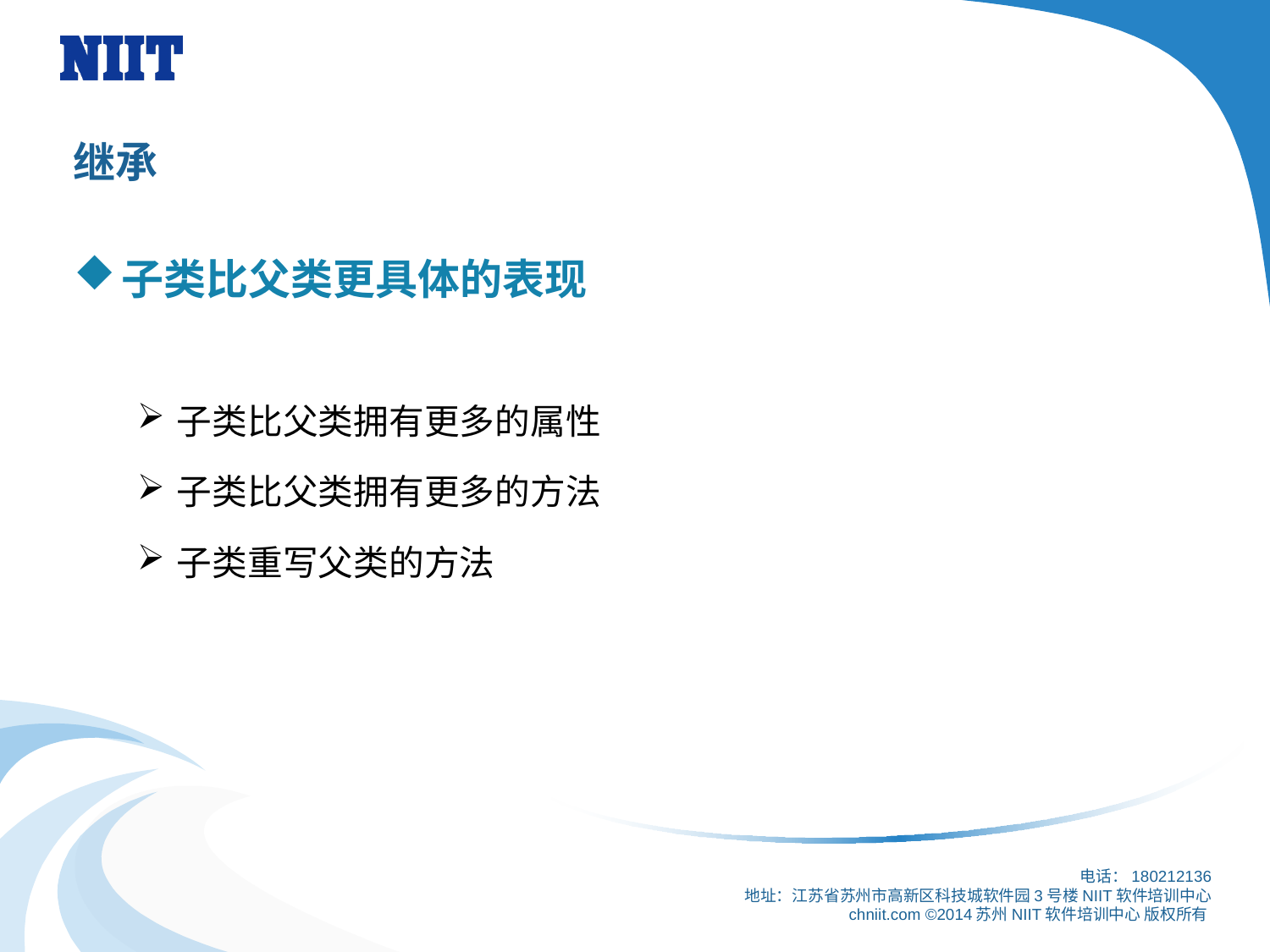

# 继承
子类比父类更具体的表现

子类比父类拥有更多的属性
子类比父类拥有更多的方法
子类重写父类的方法